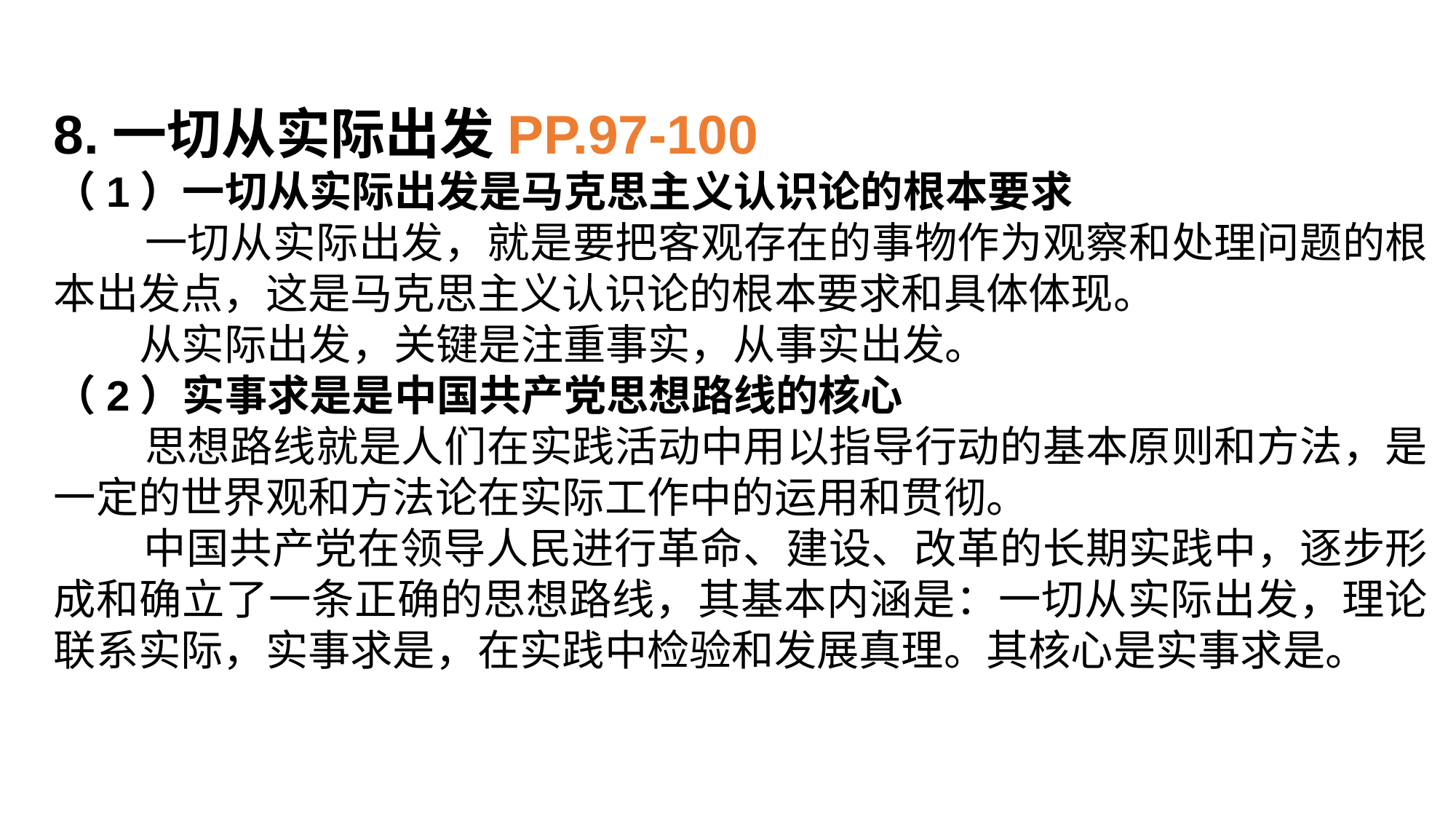

8.一切从实际出发PP.97-100
（1）一切从实际出发是马克思主义认识论的根本要求
        一切从实际出发，就是要把客观存在的事物作为观察和处理问题的根本出发点，这是马克思主义认识论的根本要求和具体体现。
        从实际出发，关键是注重事实，从事实出发。
（2）实事求是是中国共产党思想路线的核心
        思想路线就是人们在实践活动中用以指导行动的基本原则和方法，是一定的世界观和方法论在实际工作中的运用和贯彻。
        中国共产党在领导人民进行革命、建设、改革的长期实践中，逐步形成和确立了一条正确的思想路线，其基本内涵是：一切从实际出发，理论联系实际，实事求是，在实践中检验和发展真理。其核心是实事求是。